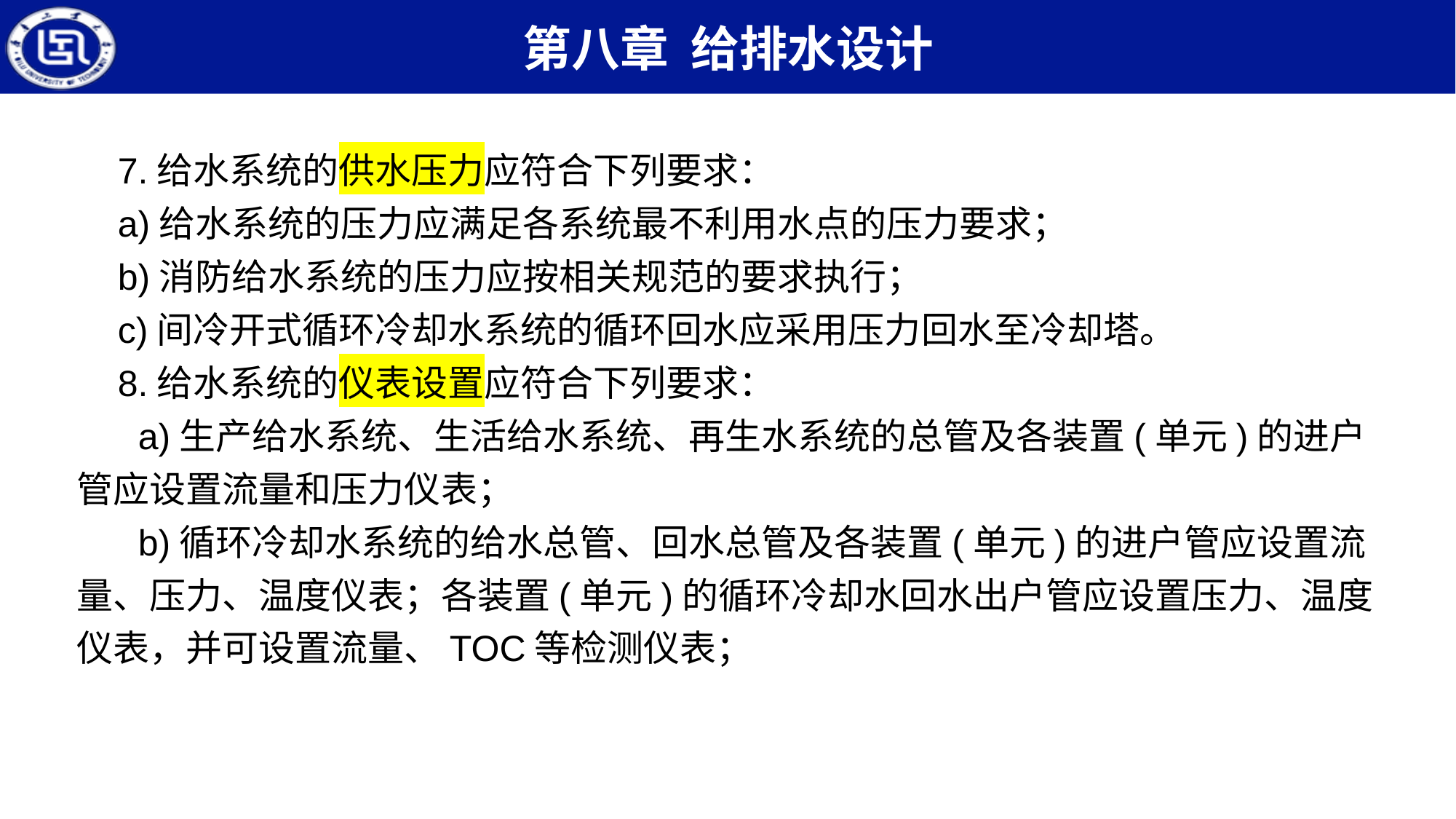

7.给水系统的供水压力应符合下列要求：
    a)给水系统的压力应满足各系统最不利用水点的压力要求；
    b)消防给水系统的压力应按相关规范的要求执行；
    c)间冷开式循环冷却水系统的循环回水应采用压力回水至冷却塔。
    8.给水系统的仪表设置应符合下列要求：
      a)生产给水系统、生活给水系统、再生水系统的总管及各装置(单元)的进户管应设置流量和压力仪表；
      b)循环冷却水系统的给水总管、回水总管及各装置(单元)的进户管应设置流量、压力、温度仪表；各装置(单元)的循环冷却水回水出户管应设置压力、温度仪表，并可设置流量、TOC等检测仪表；